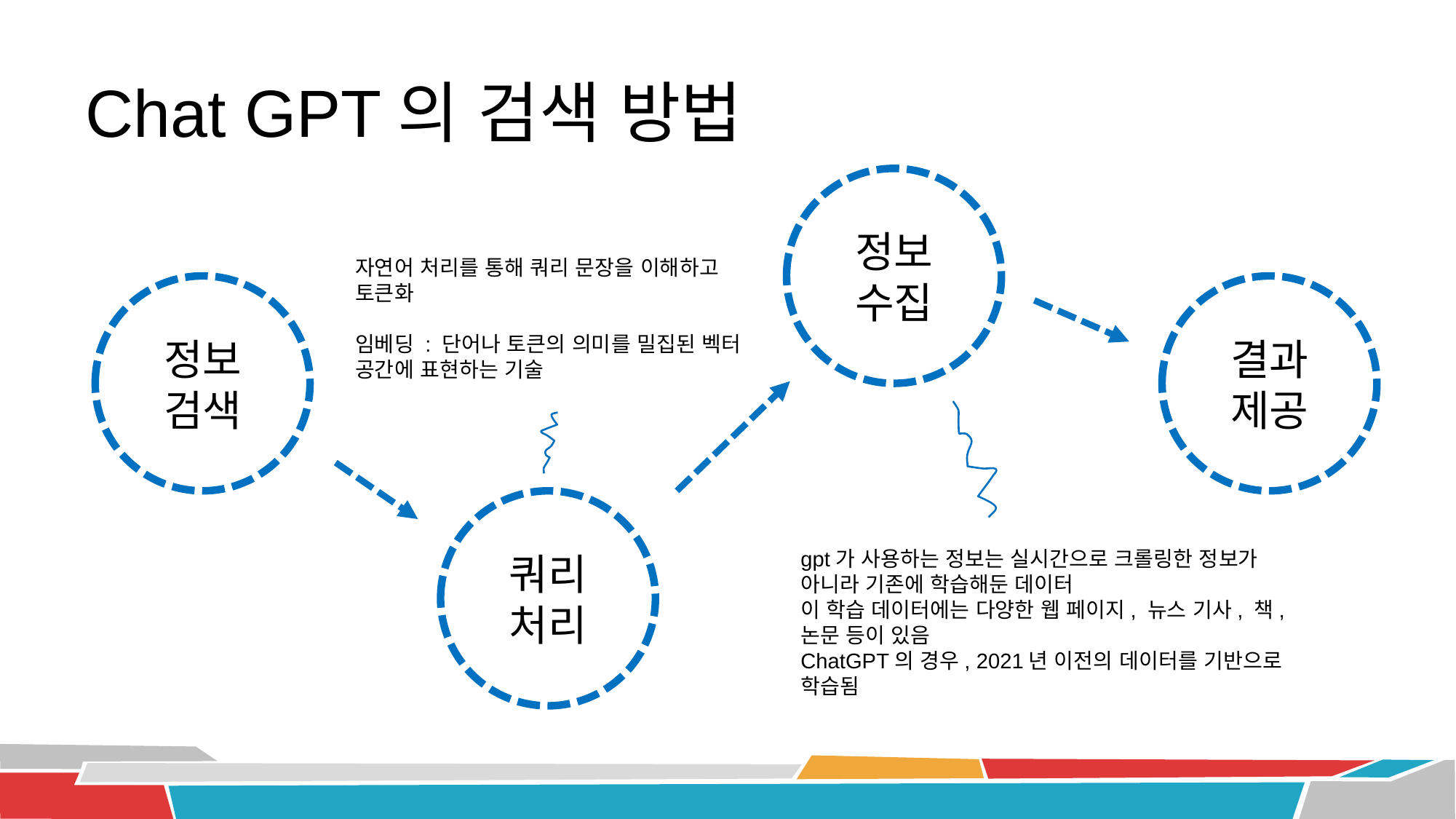

Chat GPT의 검색 방법
정보 수집
자연어 처리를 통해 쿼리 문장을 이해하고 토큰화

임베딩 : 단어나 토큰의 의미를 밀집된 벡터 공간에 표현하는 기술
정보 검색
결과 제공

쿼리 처리
gpt가 사용하는 정보는 실시간으로 크롤링한 정보가 아니라 기존에 학습해둔 데이터
이 학습 데이터에는 다양한 웹 페이지, 뉴스 기사, 책, 논문 등이 있음
ChatGPT의 경우, 2021년 이전의 데이터를 기반으로 학습됨